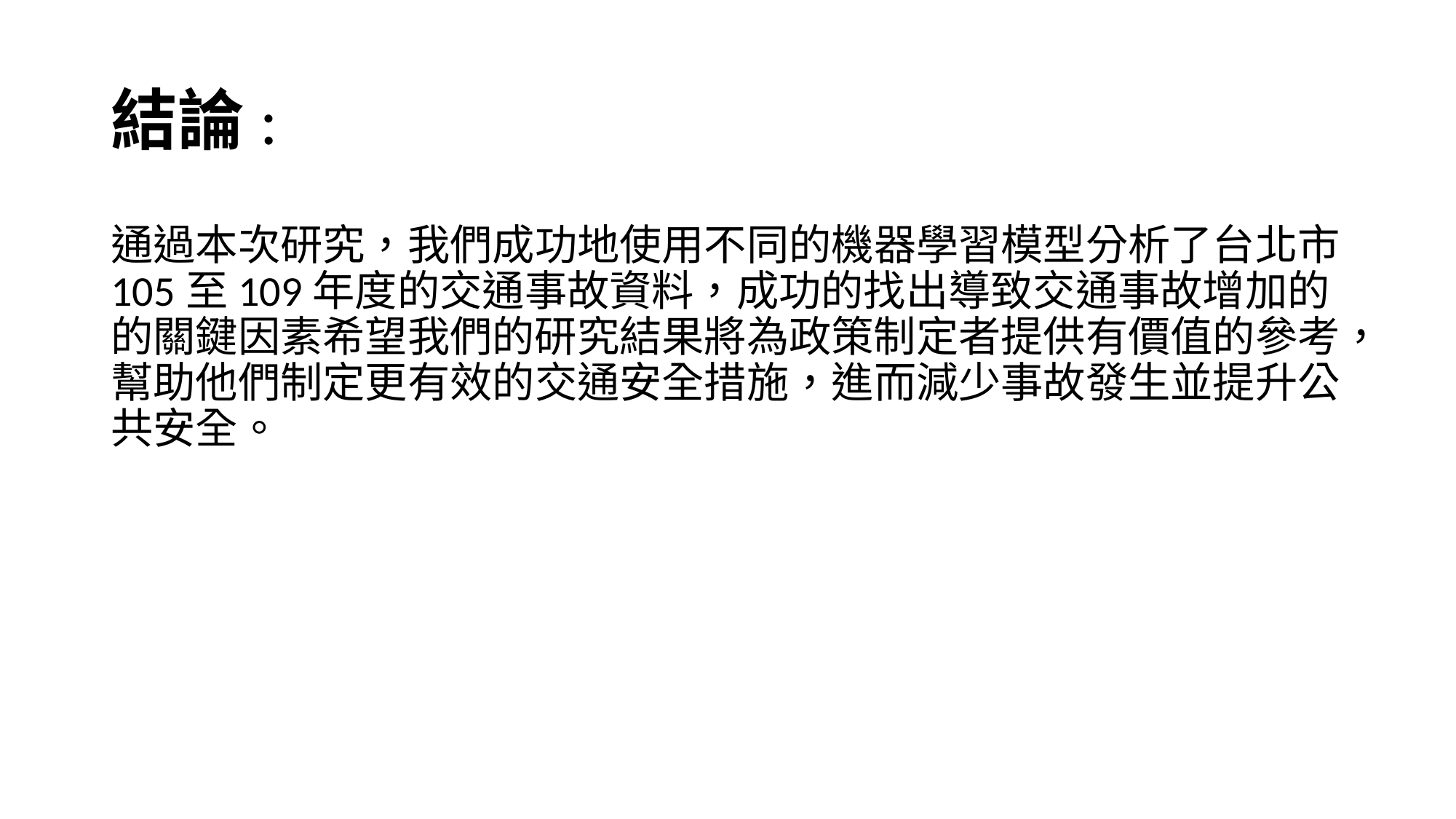

# 結論:
通過本次研究，我們成功地使用不同的機器學習模型分析了台北市105至109年度的交通事故資料，成功的找出導致交通事故增加的的關鍵因素希望我們的研究結果將為政策制定者提供有價值的參考，幫助他們制定更有效的交通安全措施，進而減少事故發生並提升公共安全。